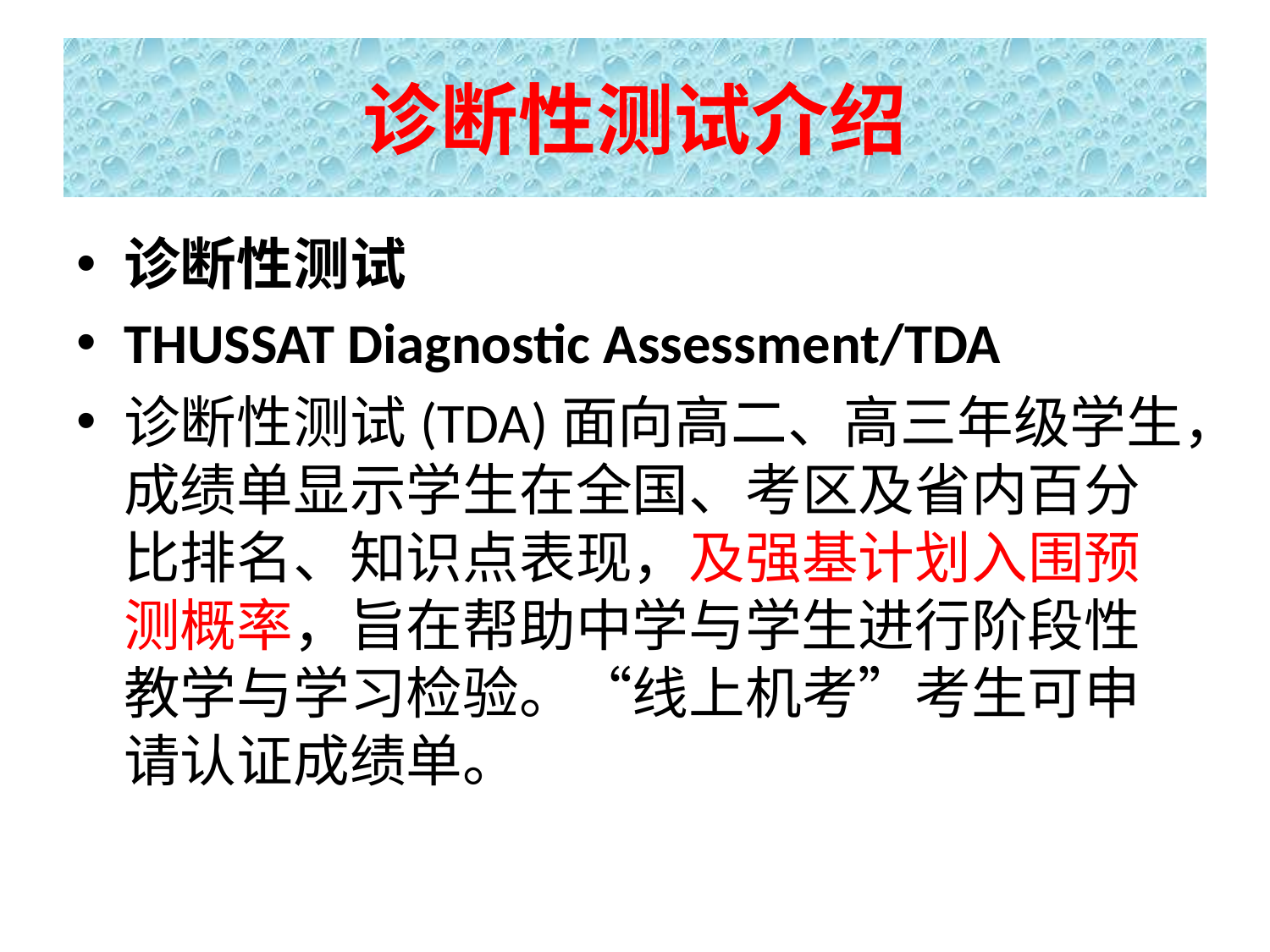

# 诊断性测试介绍
诊断性测试
THUSSAT Diagnostic Assessment/TDA
诊断性测试(TDA)面向高二、高三年级学生，成绩单显示学生在全国、考区及省内百分比排名、知识点表现，及强基计划入围预测概率，旨在帮助中学与学生进行阶段性教学与学习检验。“线上机考”考生可申请认证成绩单。